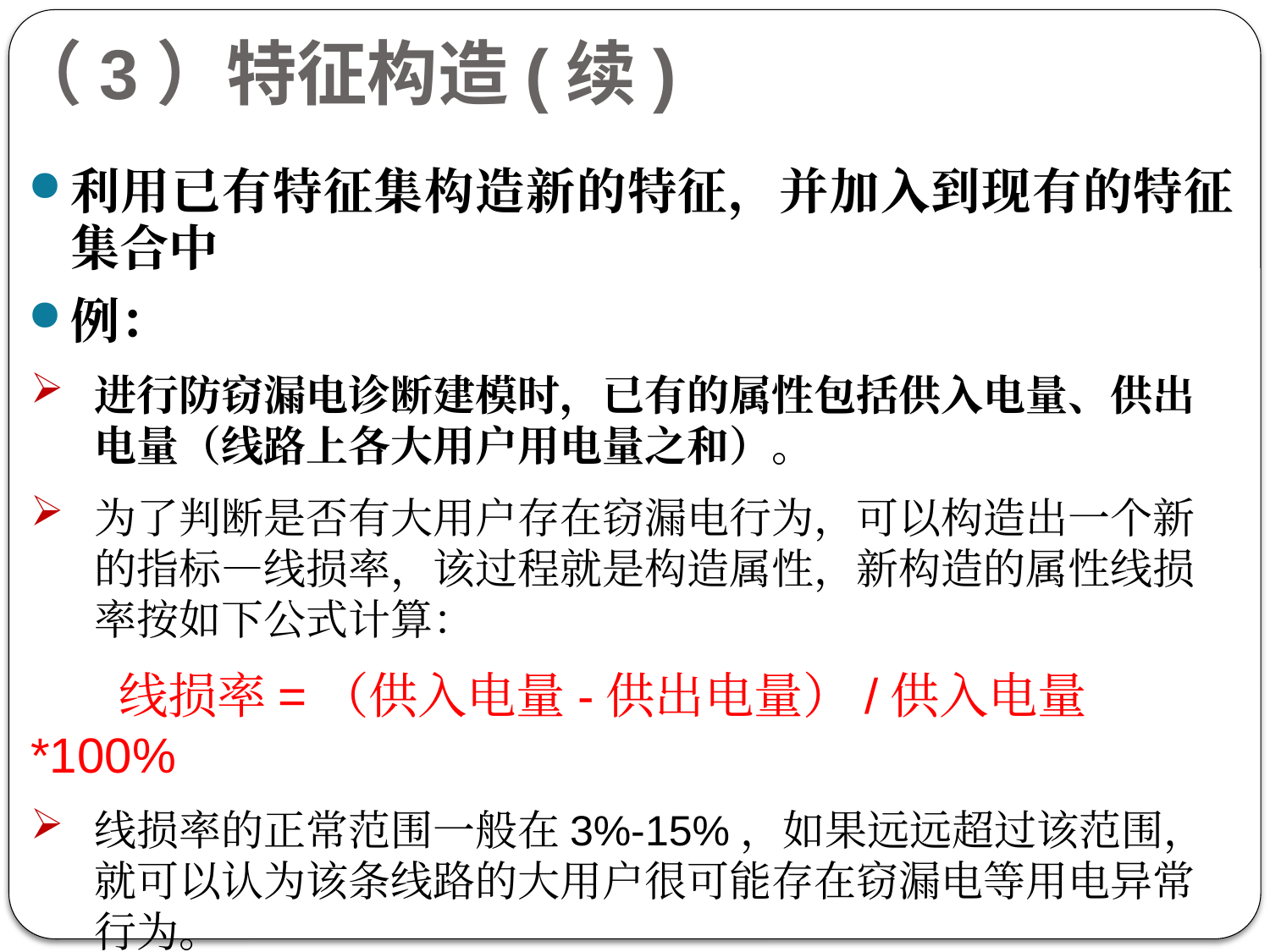

# （3）特征构造(续)
利用已有特征集构造新的特征，并加入到现有的特征集合中
例：
进行防窃漏电诊断建模时，已有的属性包括供入电量、供出电量（线路上各大用户用电量之和）。
为了判断是否有大用户存在窃漏电行为，可以构造出一个新的指标—线损率，该过程就是构造属性，新构造的属性线损率按如下公式计算：
      线损率=（供入电量-供出电量）/供入电量*100%
线损率的正常范围一般在3%-15%，如果远远超过该范围，就可以认为该条线路的大用户很可能存在窃漏电等用电异常行为。